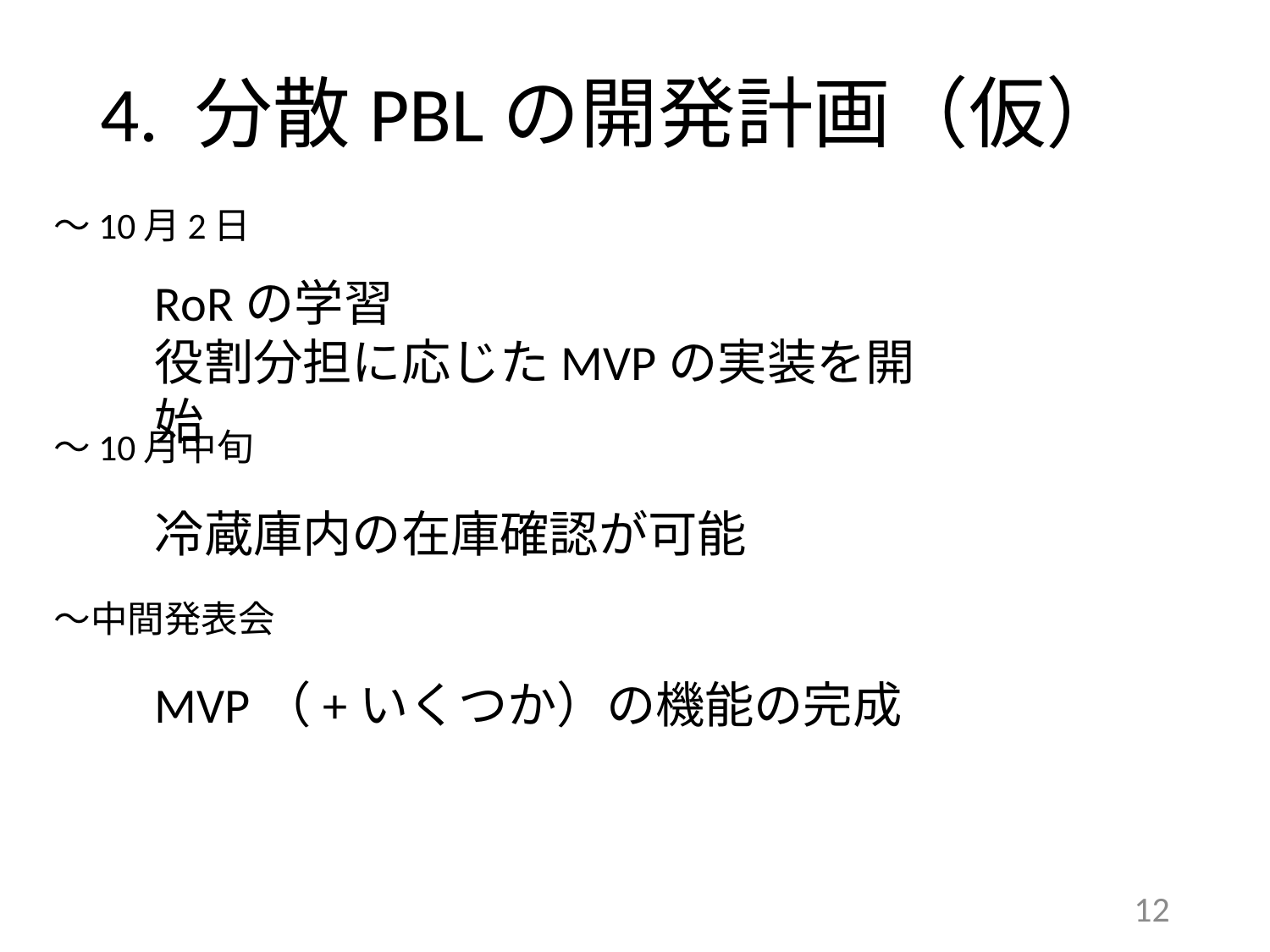

# 4. 分散PBLの開発計画（仮）
～10月2日
RoRの学習
役割分担に応じたMVPの実装を開始
～10月中旬
冷蔵庫内の在庫確認が可能
～中間発表会
MVP（+いくつか）の機能の完成
12